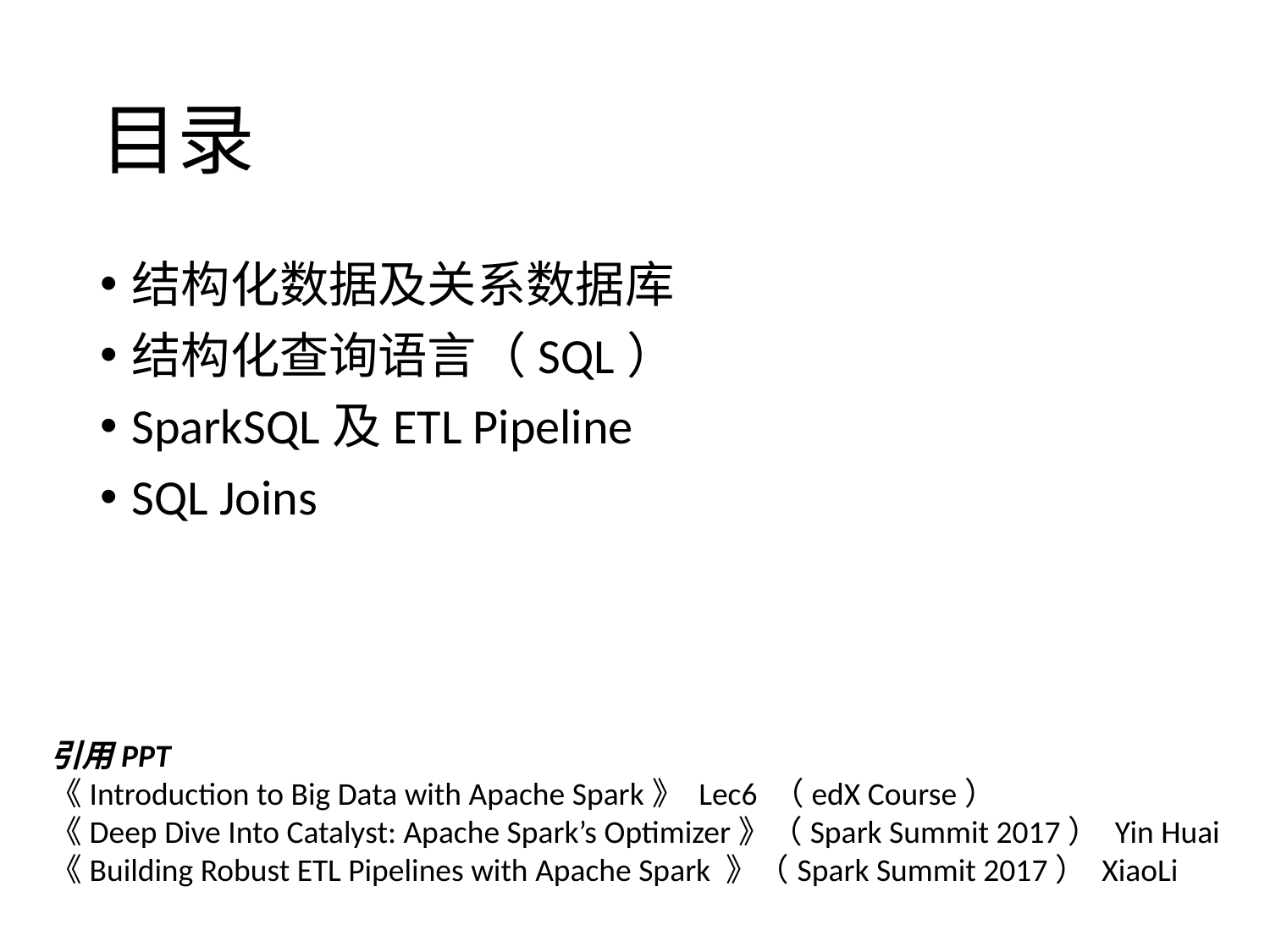

# 目录
结构化数据及关系数据库
结构化查询语言（SQL）
SparkSQL及ETL Pipeline
SQL Joins
引用PPT
《Introduction to Big Data with Apache Spark》 Lec6 （edX Course）
《Deep Dive Into Catalyst: Apache Spark’s Optimizer》（Spark Summit 2017） Yin Huai
《Building Robust ETL Pipelines with Apache Spark 》（Spark Summit 2017） XiaoLi